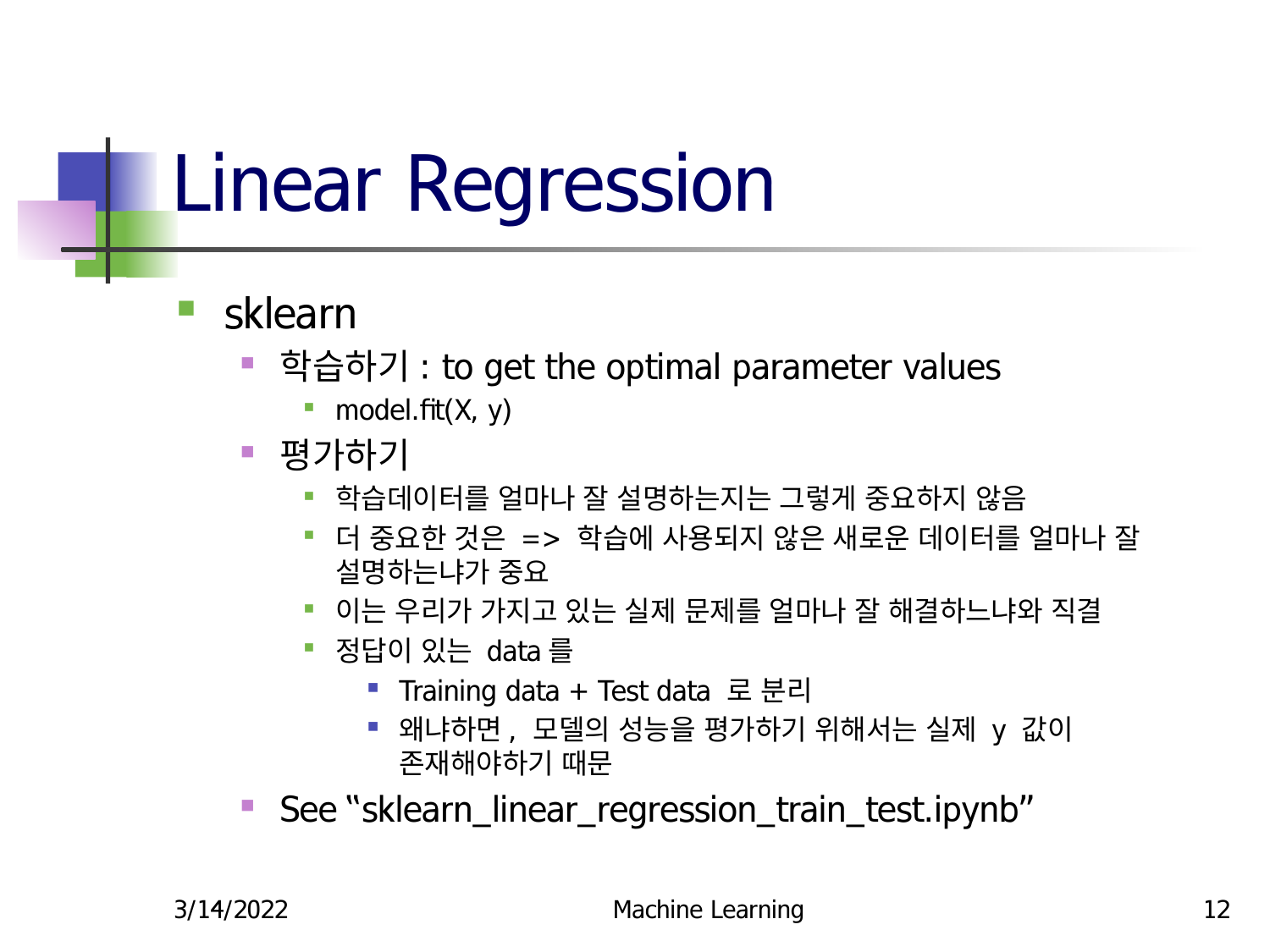

# Linear Regression
sklearn
학습하기: to get the optimal parameter values
model.fit(X, y)
평가하기
학습데이터를 얼마나 잘 설명하는지는 그렇게 중요하지 않음
더 중요한 것은 => 학습에 사용되지 않은 새로운 데이터를 얼마나 잘 설명하는냐가 중요
이는 우리가 가지고 있는 실제 문제를 얼마나 잘 해결하느냐와 직결
정답이 있는 data를
Training data + Test data 로 분리
왜냐하면, 모델의 성능을 평가하기 위해서는 실제 y 값이 존재해야하기 때문
See “sklearn_linear_regression_train_test.ipynb”

3/14/2022
Machine Learning
12